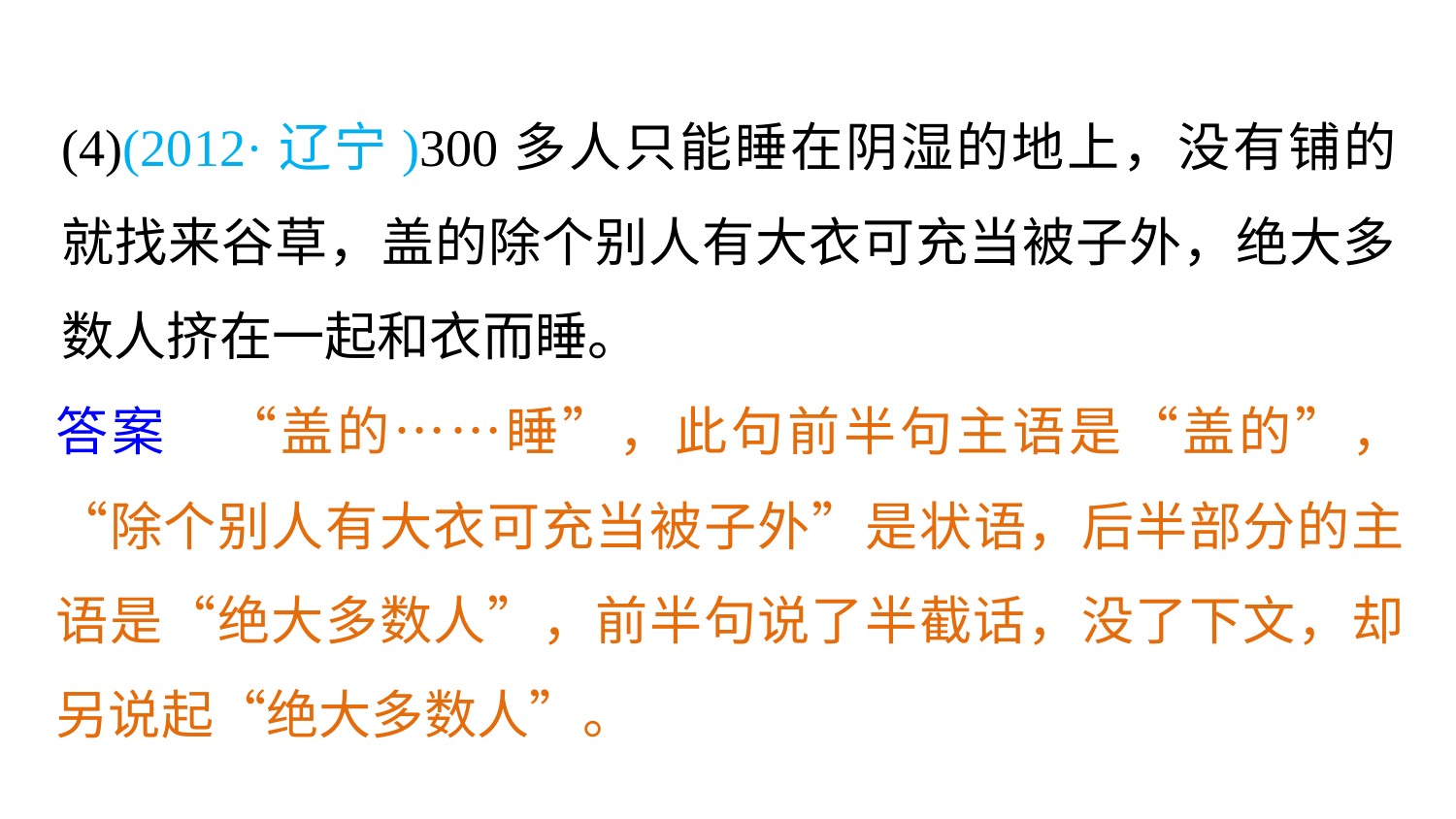

(4)(2012·辽宁)300多人只能睡在阴湿的地上，没有铺的就找来谷草，盖的除个别人有大衣可充当被子外，绝大多数人挤在一起和衣而睡。
答案　“盖的……睡”，此句前半句主语是“盖的”，“除个别人有大衣可充当被子外”是状语，后半部分的主语是“绝大多数人”，前半句说了半截话，没了下文，却另说起“绝大多数人”。